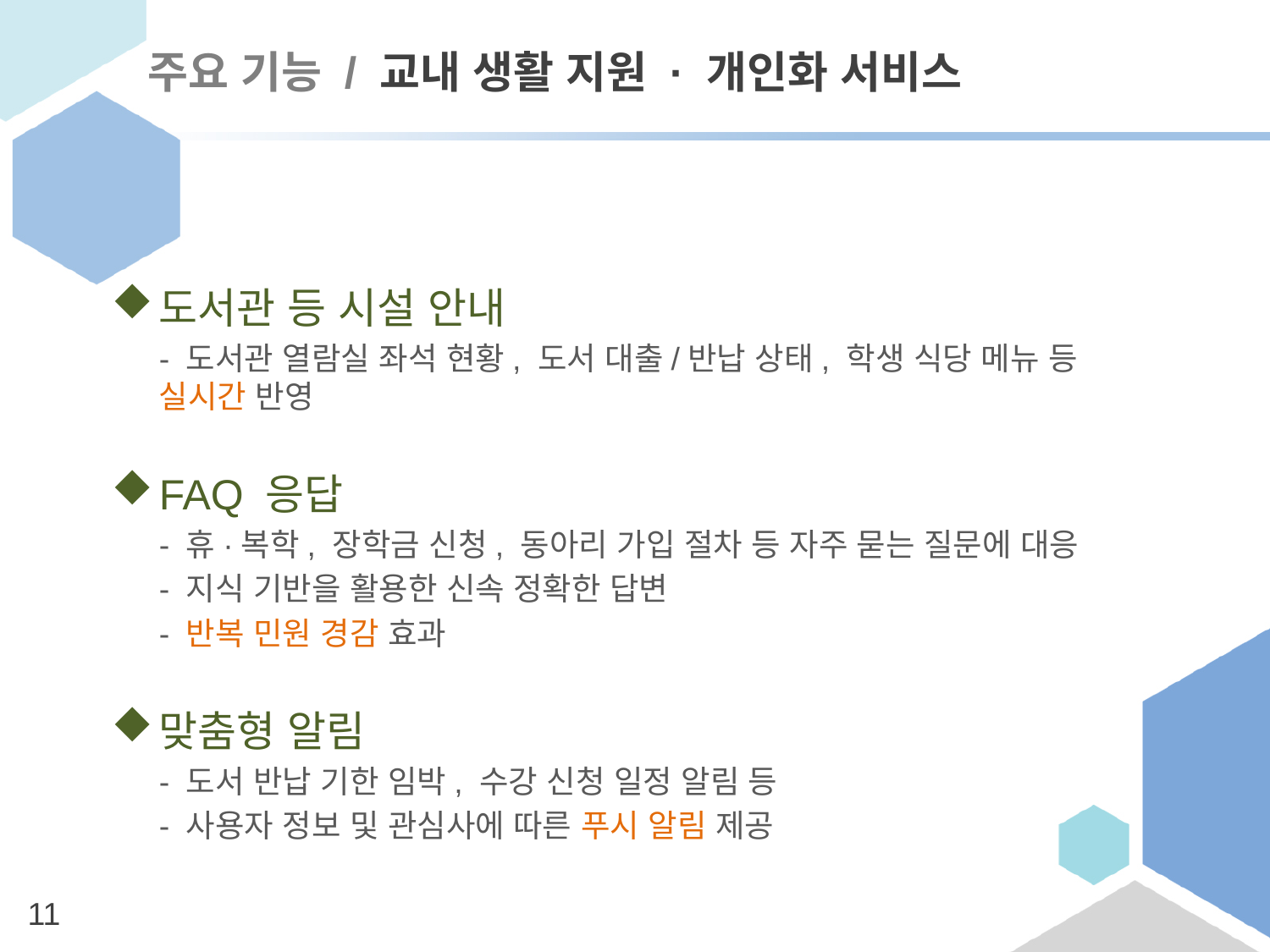

# 주요 기능 / 교내 생활 지원 · 개인화 서비스

도서관 등 시설 안내
	- 도서관 열람실 좌석 현황, 도서 대출/반납 상태, 학생 식당 메뉴 등 실시간 반영

FAQ 응답
	- 휴·복학, 장학금 신청, 동아리 가입 절차 등 자주 묻는 질문에 대응
	- 지식 기반을 활용한 신속 정확한 답변
	- 반복 민원 경감 효과

맞춤형 알림
	- 도서 반납 기한 임박, 수강 신청 일정 알림 등
	- 사용자 정보 및 관심사에 따른 푸시 알림 제공

11